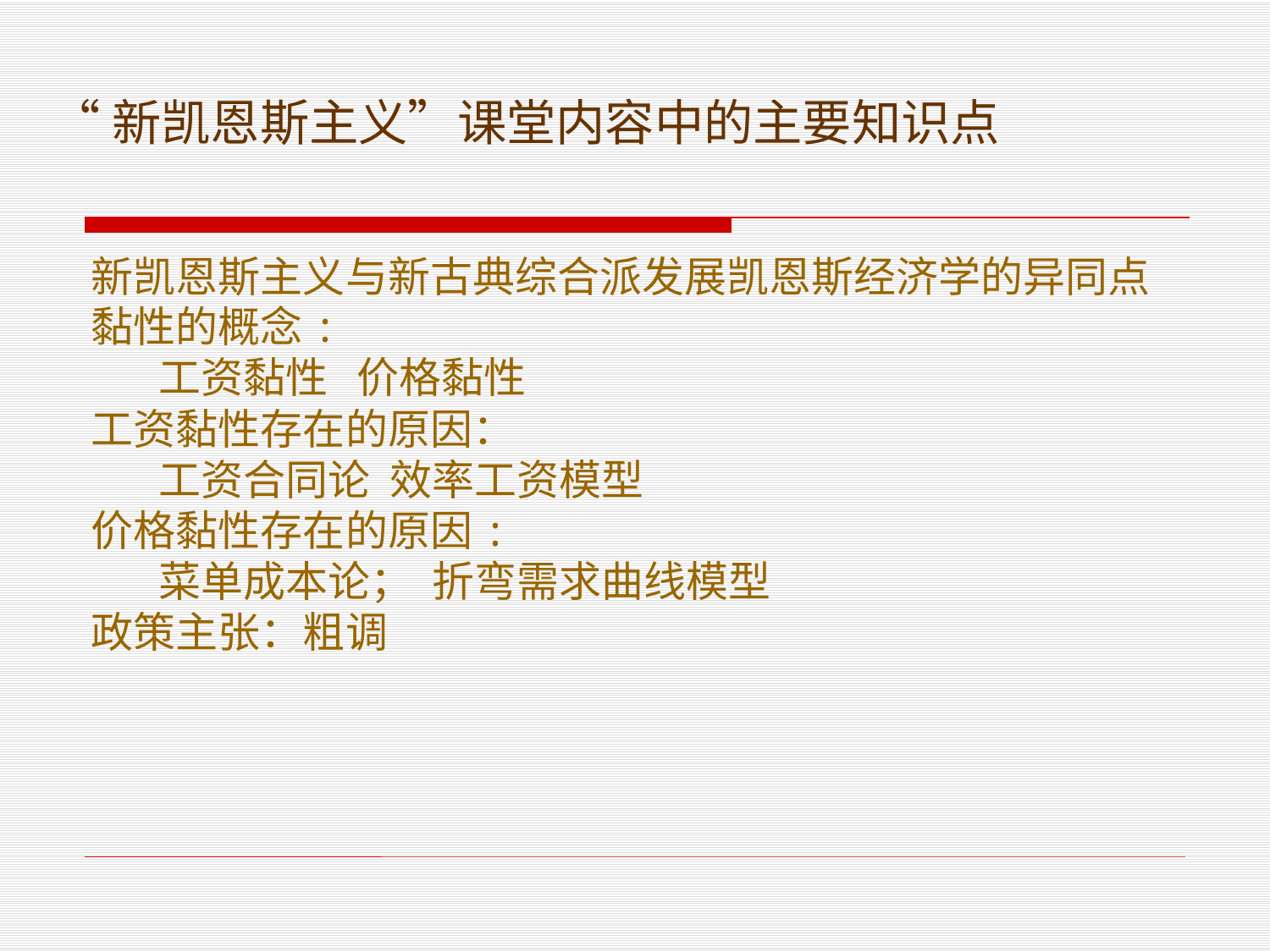

“新凯恩斯主义”课堂内容中的主要知识点
新凯恩斯主义与新古典综合派发展凯恩斯经济学的异同点
黏性的概念:
      工资黏性   价格黏性
工资黏性存在的原因：
      工资合同论  效率工资模型
价格黏性存在的原因:
      菜单成本论；  折弯需求曲线模型
政策主张：粗调